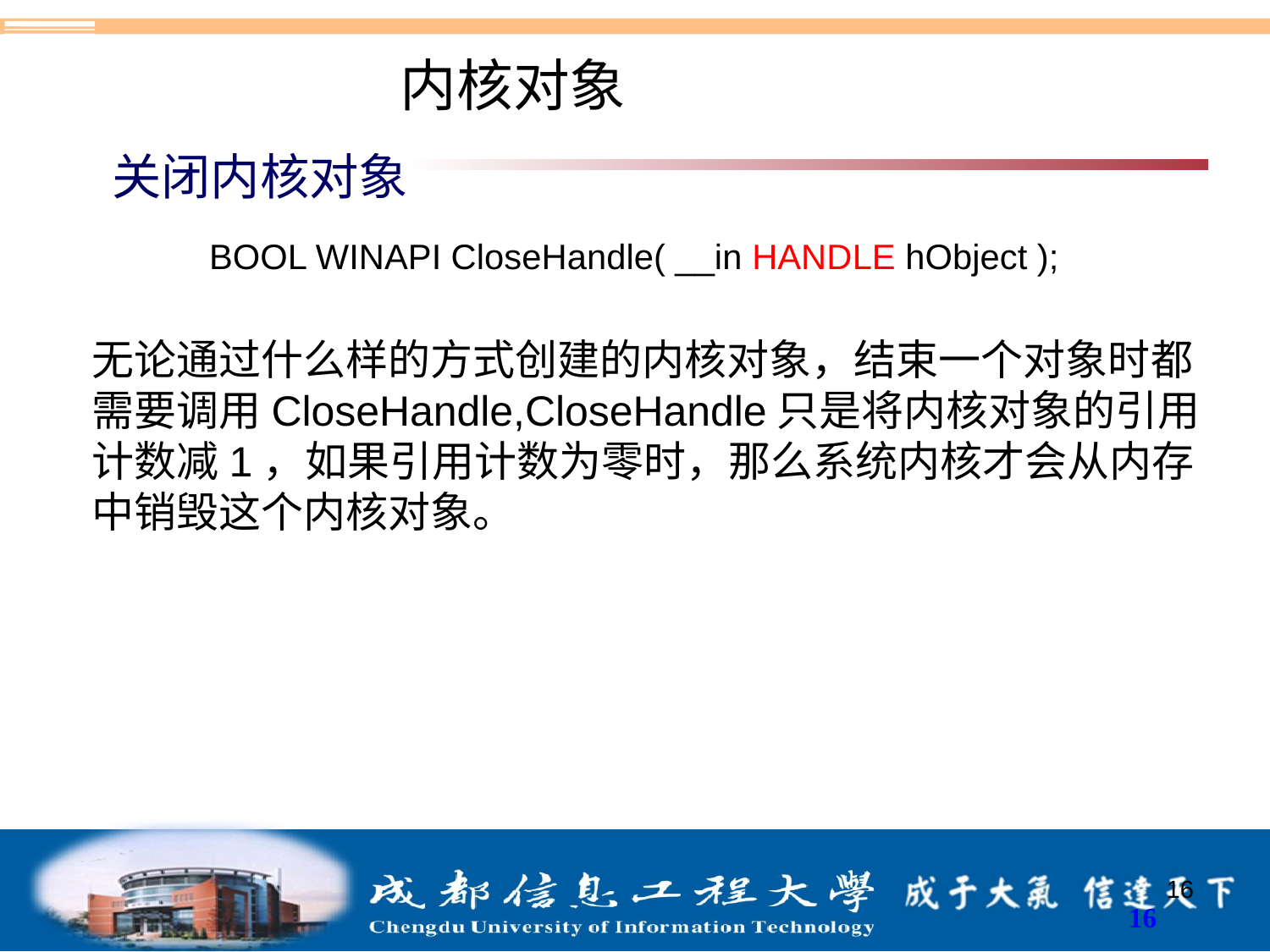

内核对象
关闭内核对象
BOOL WINAPI CloseHandle( __in HANDLE hObject );
无论通过什么样的方式创建的内核对象，结束一个对象时都需要调用CloseHandle,CloseHandle只是将内核对象的引用计数减1，如果引用计数为零时，那么系统内核才会从内存中销毁这个内核对象。